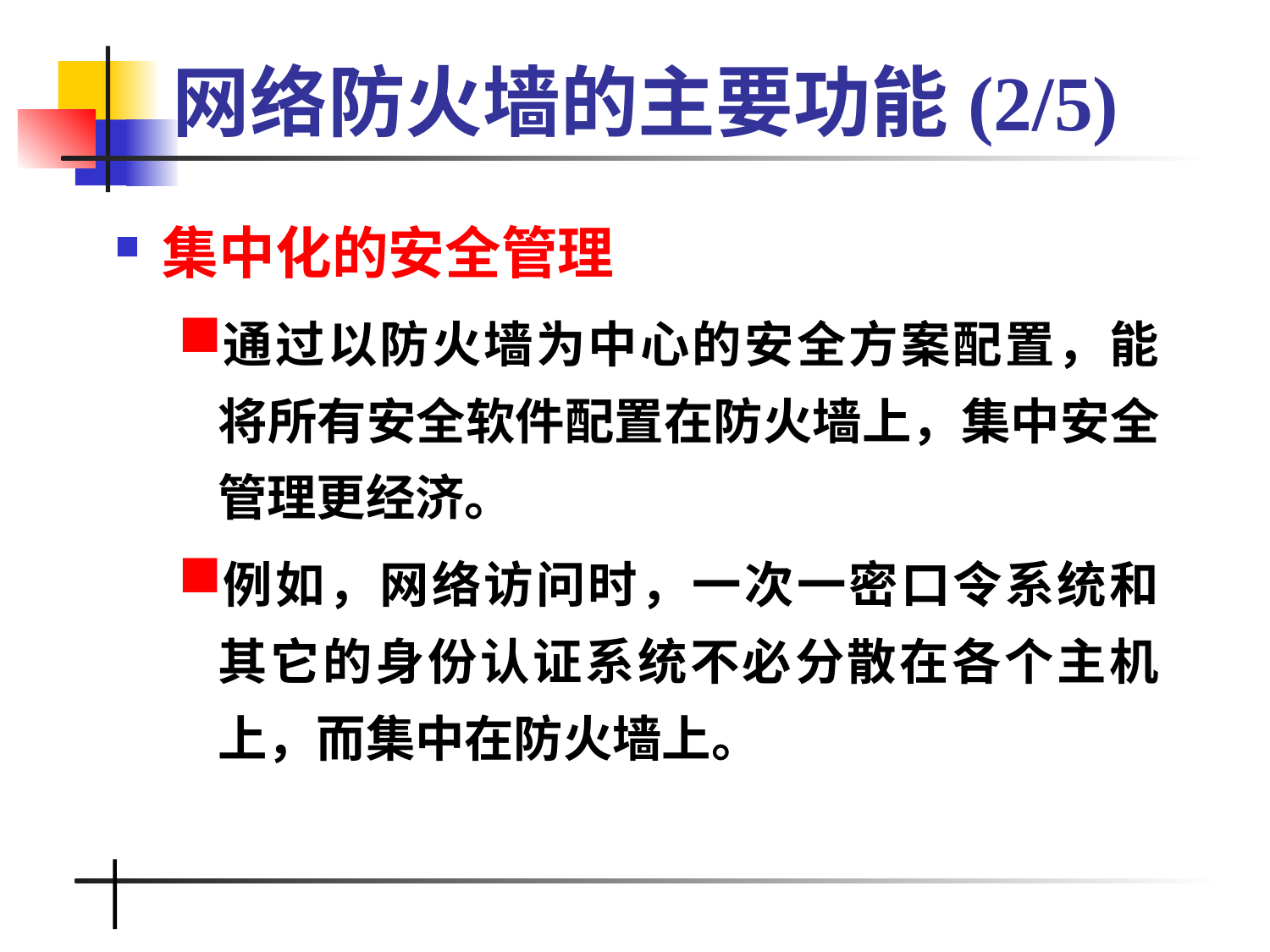

# 网络防火墙的主要功能(2/5)
集中化的安全管理
通过以防火墙为中心的安全方案配置，能将所有安全软件配置在防火墙上，集中安全管理更经济。
例如，网络访问时，一次一密口令系统和其它的身份认证系统不必分散在各个主机上，而集中在防火墙上。